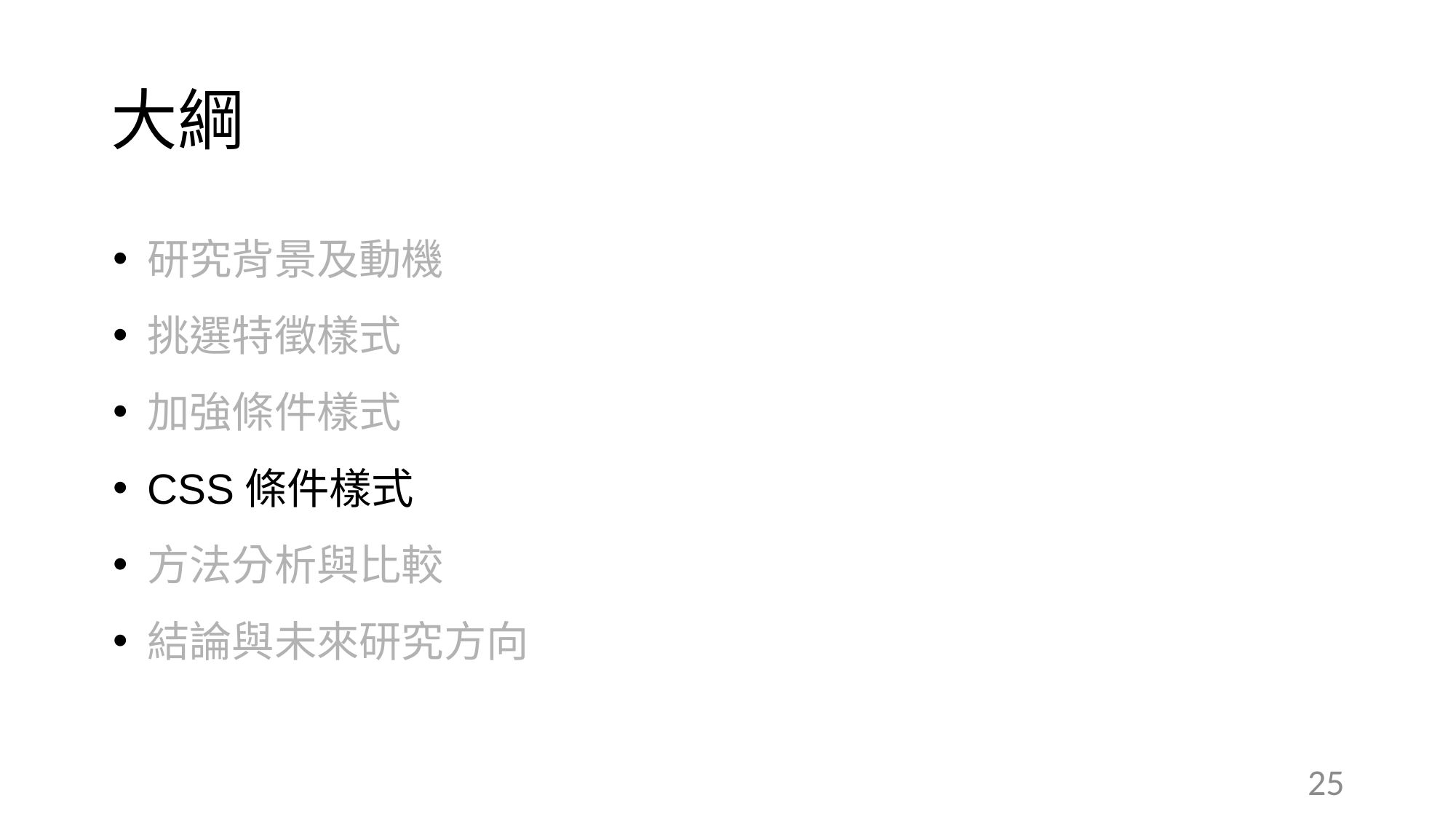

# 大綱
研究背景及動機
挑選特徵樣式
加強條件樣式
CSS條件樣式
方法分析與比較
結論與未來研究方向
25